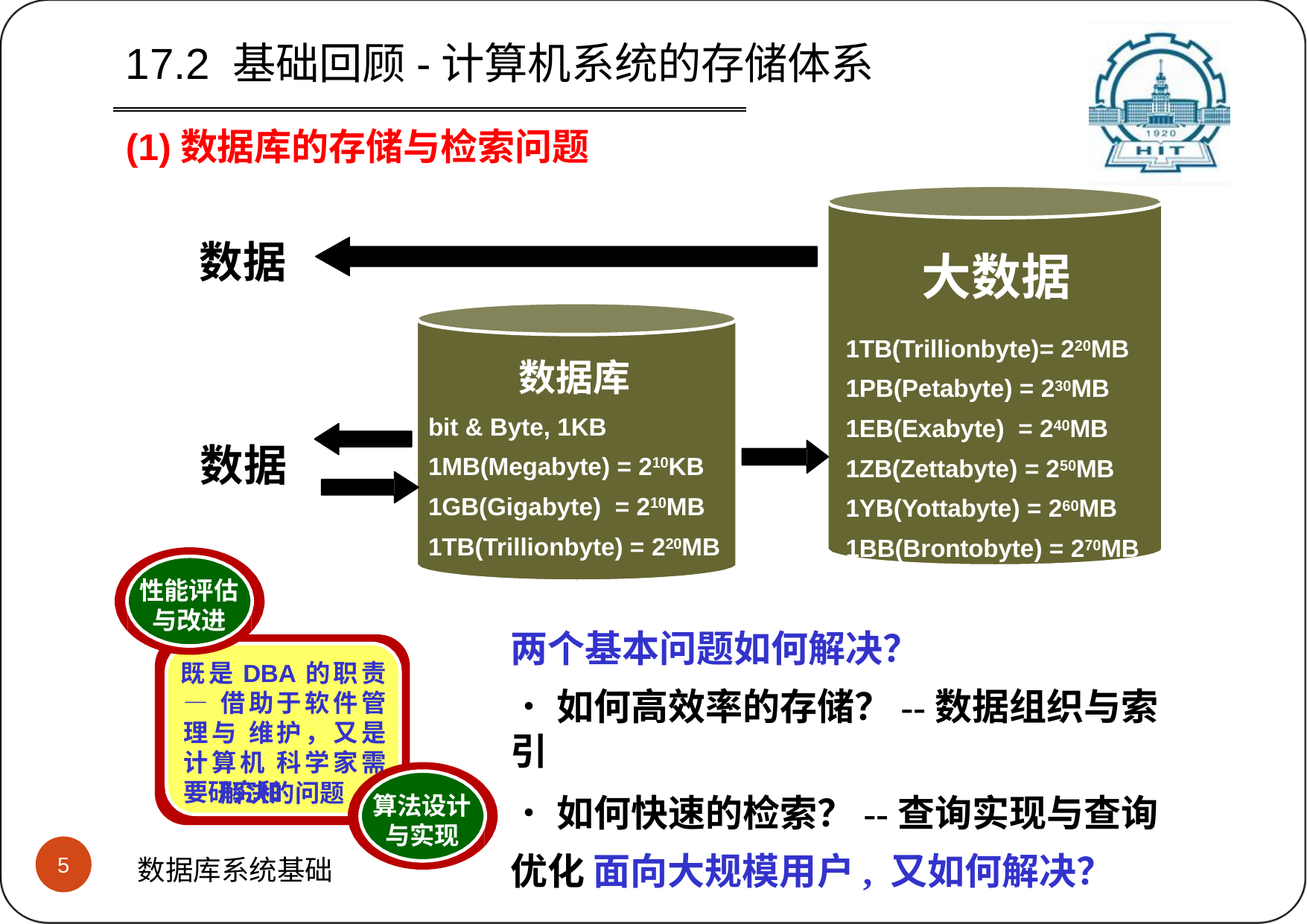

17.2 基础回顾-计算机系统的存储体系
(1)数据库的存储与检索问题

数据

大数据
1TB(Trillionbyte)= 220MB 1PB(Petabyte) = 230MB 1EB(Exabyte)  = 240MB 1ZB(Zettabyte) = 250MB 1YB(Yottabyte) = 260MB 1BB(Brontobyte) = 270MB

数据库
bit & Byte, 1KB 1MB(Megabyte) = 210KB 1GB(Gigabyte)  = 210MB 1TB(Trillionbyte) = 220MB

数据

性能评估 与改进
两个基本问题如何解决？
•如何高效率的存储？--数据组织与索引
•如何快速的检索？--查询实现与查询优化 面向大规模用户, 又如何解决？

既是DBA的职责— 借助于软件管理与 维护，又是计算机 科学家需要研究和

解决的问题
算法设计 与实现